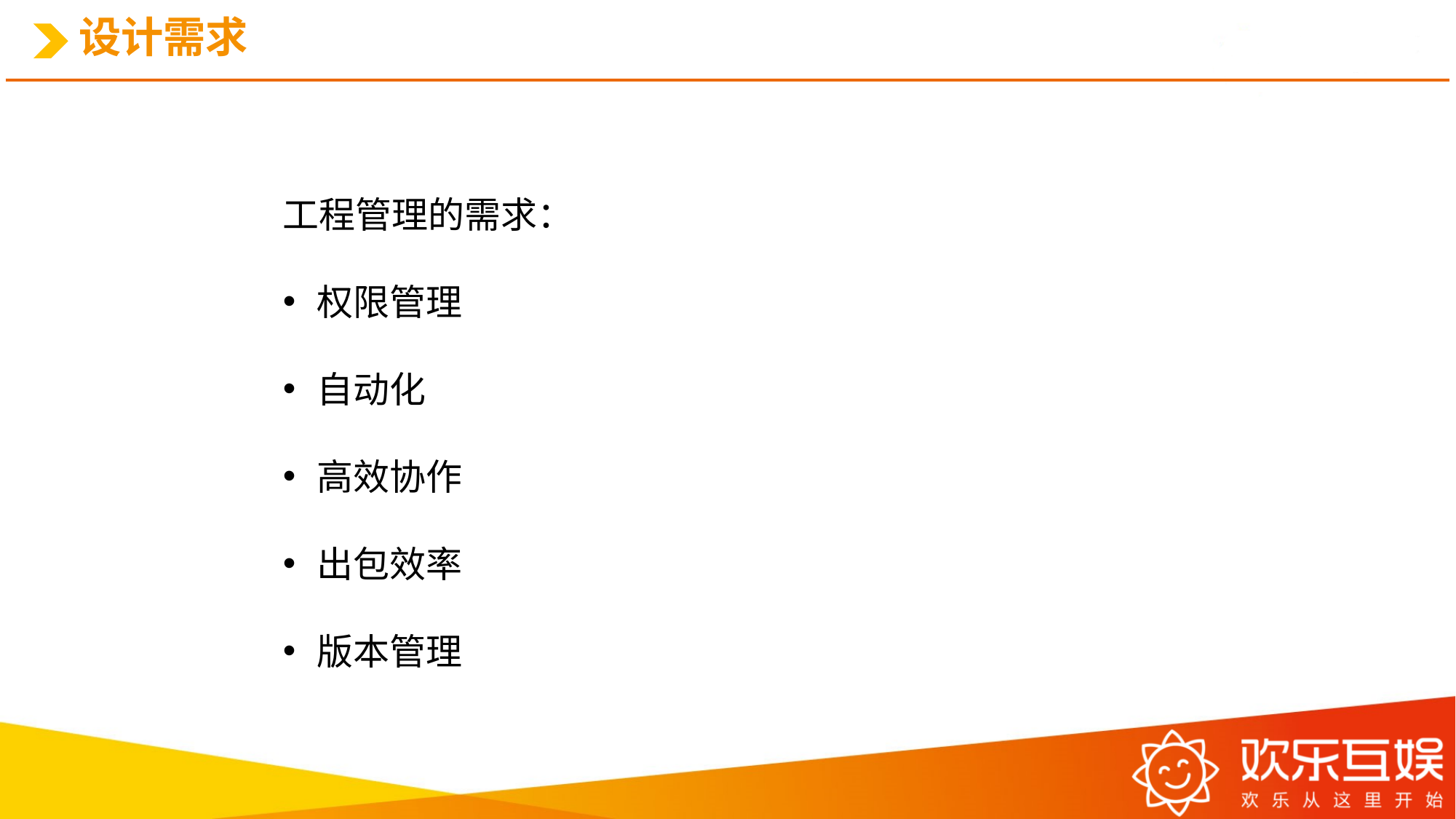

# 设计需求
工程管理的需求：
权限管理
自动化
高效协作
出包效率
版本管理